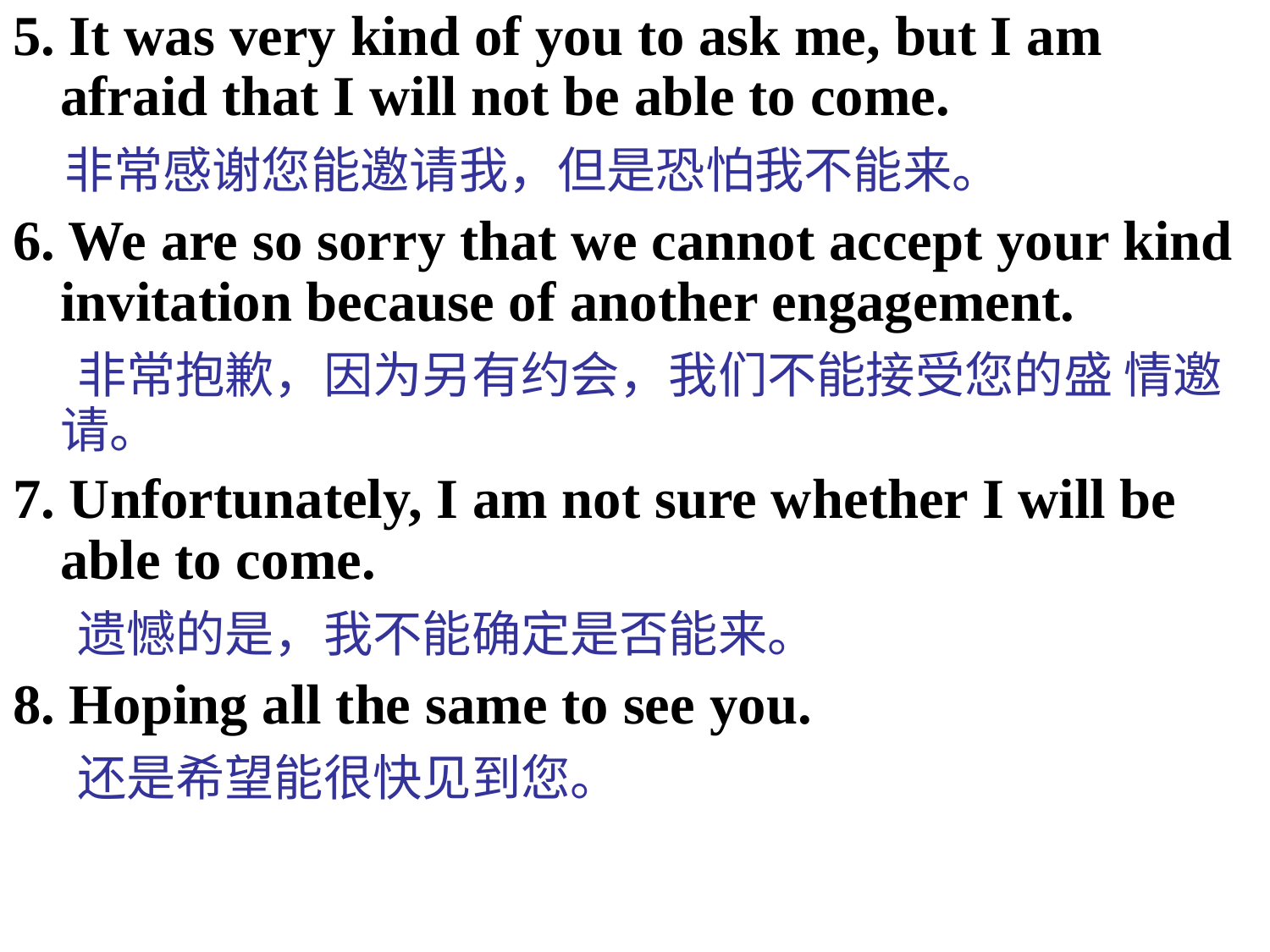

5. It was very kind of you to ask me, but I am afraid that I will not be able to come.
   非常感谢您能邀请我，但是恐怕我不能来。
6. We are so sorry that we cannot accept your kind invitation because of another engagement.
    非常抱歉，因为另有约会，我们不能接受您的盛 情邀请。
7. Unfortunately, I am not sure whether I will be able to come.
    遗憾的是，我不能确定是否能来。
8. Hoping all the same to see you.
    还是希望能很快见到您。